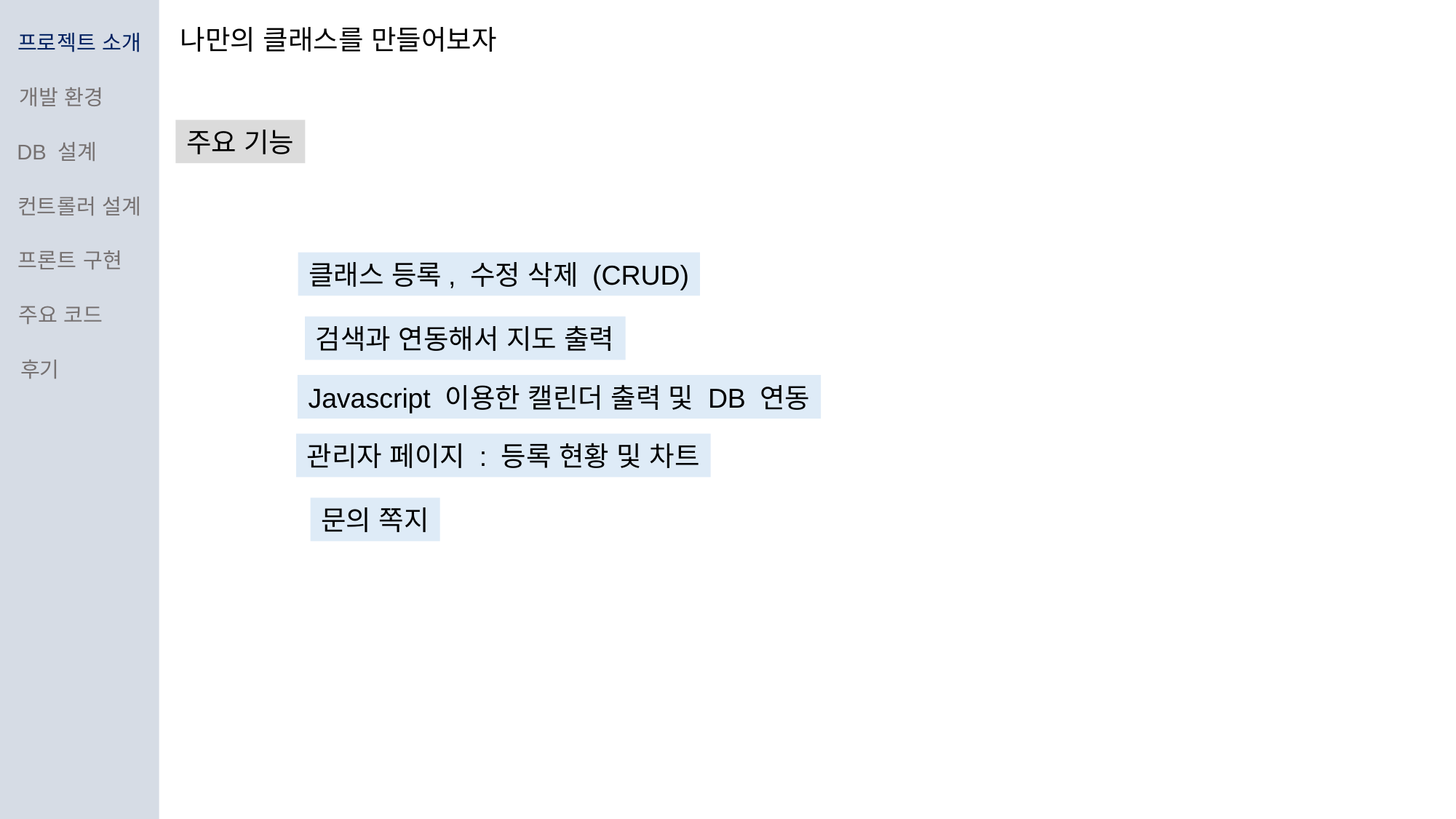

프로젝트 소개
개발 환경
DB 설계
컨트롤러 설계
프론트 구현
주요 코드
후기
나만의 클래스를 만들어보자
주요 기능
클래스 등록, 수정 삭제 (CRUD)
검색과 연동해서 지도 출력
Javascript 이용한 캘린더 출력 및 DB 연동
관리자 페이지 : 등록 현황 및 차트
문의 쪽지